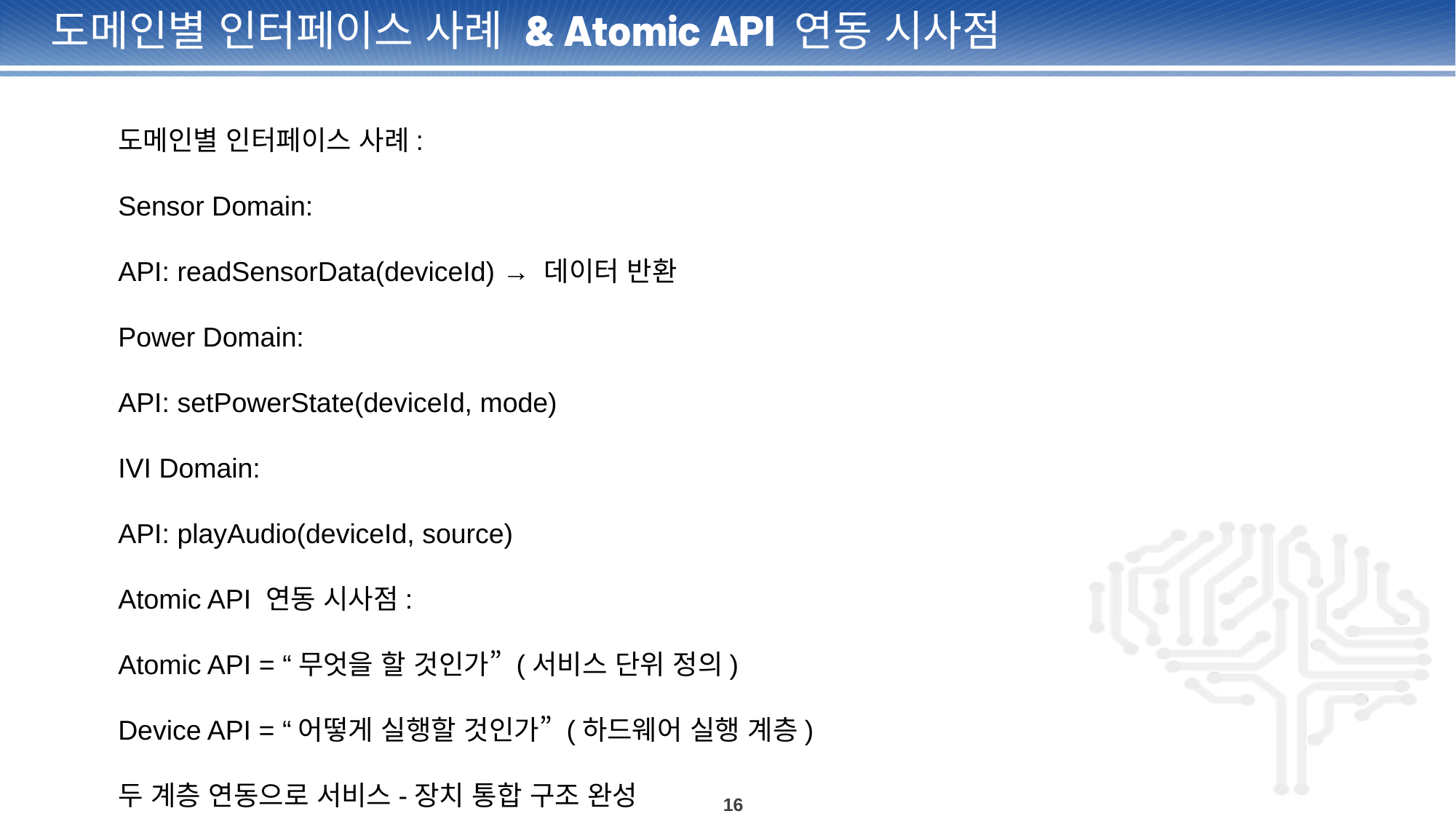

# 도메인별 인터페이스 사례 & Atomic API 연동 시사점
도메인별 인터페이스 사례:

Sensor Domain:

API: readSensorData(deviceId) → 데이터 반환

Power Domain:

API: setPowerState(deviceId, mode)

IVI Domain:

API: playAudio(deviceId, source)

Atomic API 연동 시사점:

Atomic API = “무엇을 할 것인가” (서비스 단위 정의)

Device API = “어떻게 실행할 것인가” (하드웨어 실행 계층)

두 계층 연동으로 서비스-장치 통합 구조 완성

📌 시각화: Atomic API ↔ Device API ↔ Hardware 매핑 그림